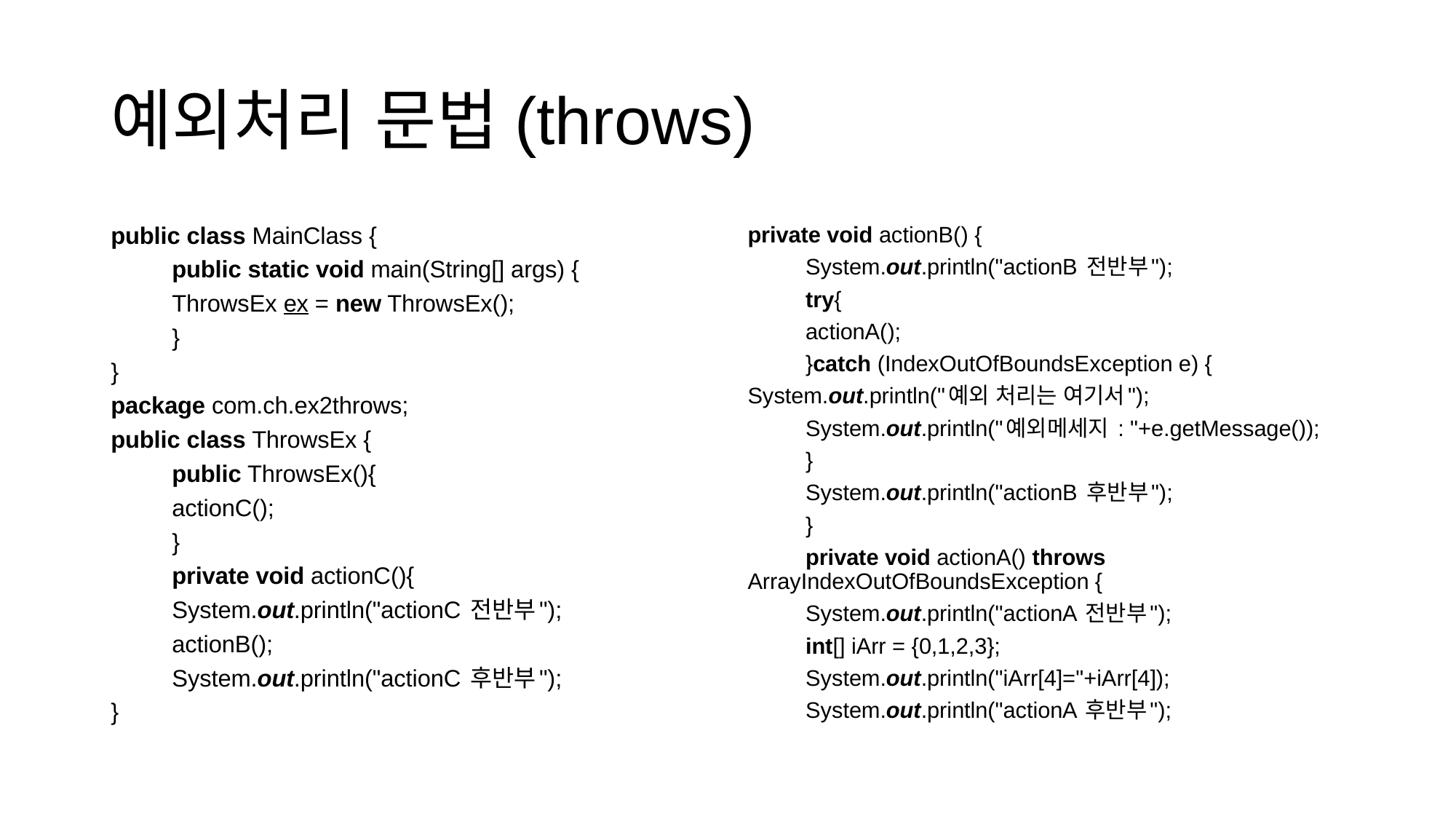

# 예외처리 문법(throws)
public class MainClass {
	public static void main(String[] args) {
	ThrowsEx ex = new ThrowsEx();
	}
}
package com.ch.ex2throws;
public class ThrowsEx {
	public ThrowsEx(){
		actionC();
	}
	private void actionC(){
		System.out.println("actionC 전반부");
		actionB();
		System.out.println("actionC 후반부");
}
private void actionB() {
		System.out.println("actionB 전반부");
		try{
			actionA();
		}catch (IndexOutOfBoundsException e) {
System.out.println("예외 처리는 여기서");
			System.out.println("예외메세지 : "+e.getMessage());
		}
		System.out.println("actionB 후반부");
	}
	private void actionA() throws ArrayIndexOutOfBoundsException {
		System.out.println("actionA 전반부");
		int[] iArr = {0,1,2,3};
		System.out.println("iArr[4]="+iArr[4]);
		System.out.println("actionA 후반부");